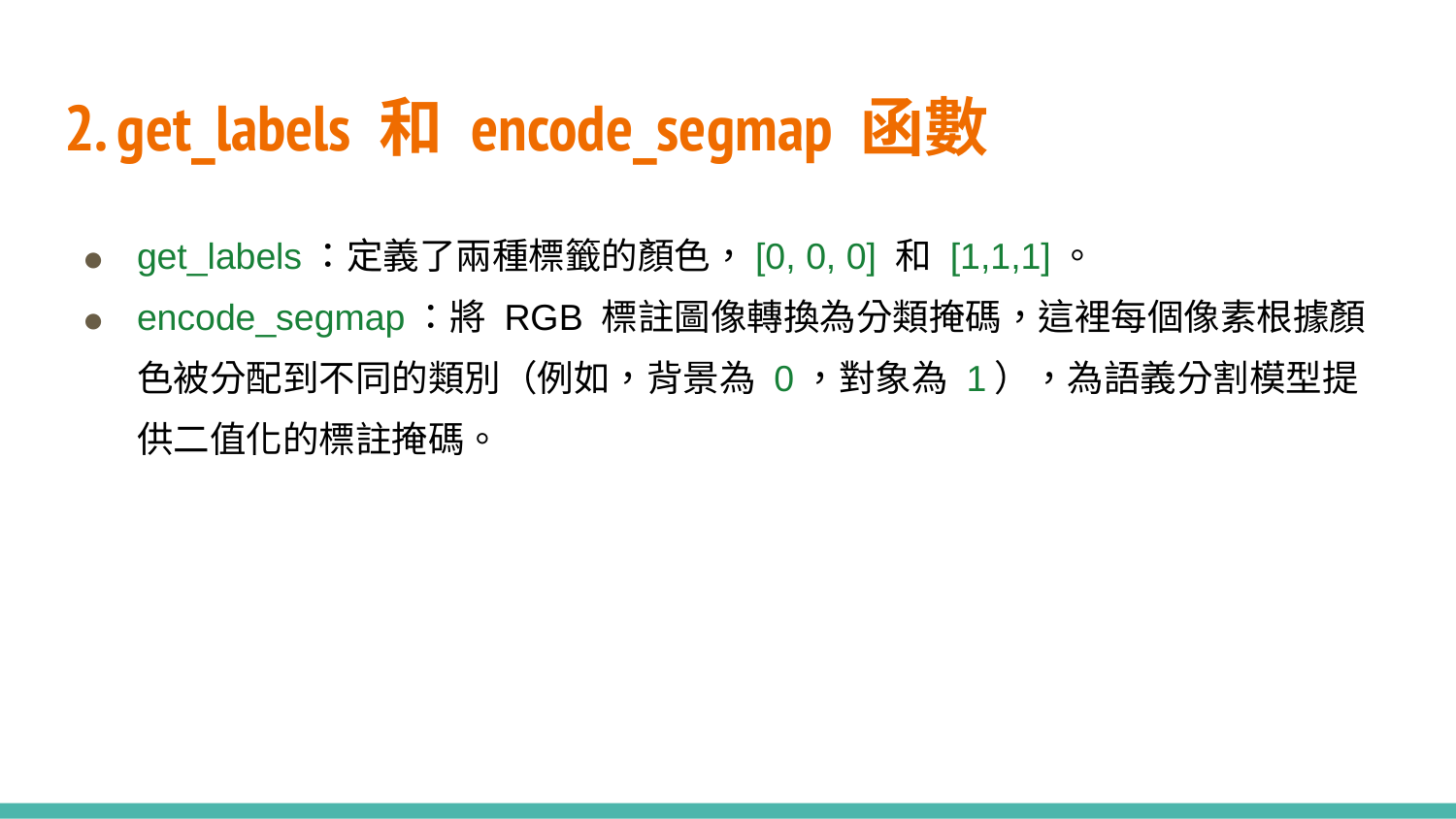

# 2. get_labels 和 encode_segmap 函數
get_labels：定義了兩種標籤的顏色，[0, 0, 0] 和 [1,1,1]。
encode_segmap：將 RGB 標註圖像轉換為分類掩碼，這裡每個像素根據顏色被分配到不同的類別（例如，背景為 0，對象為 1），為語義分割模型提供二值化的標註掩碼。